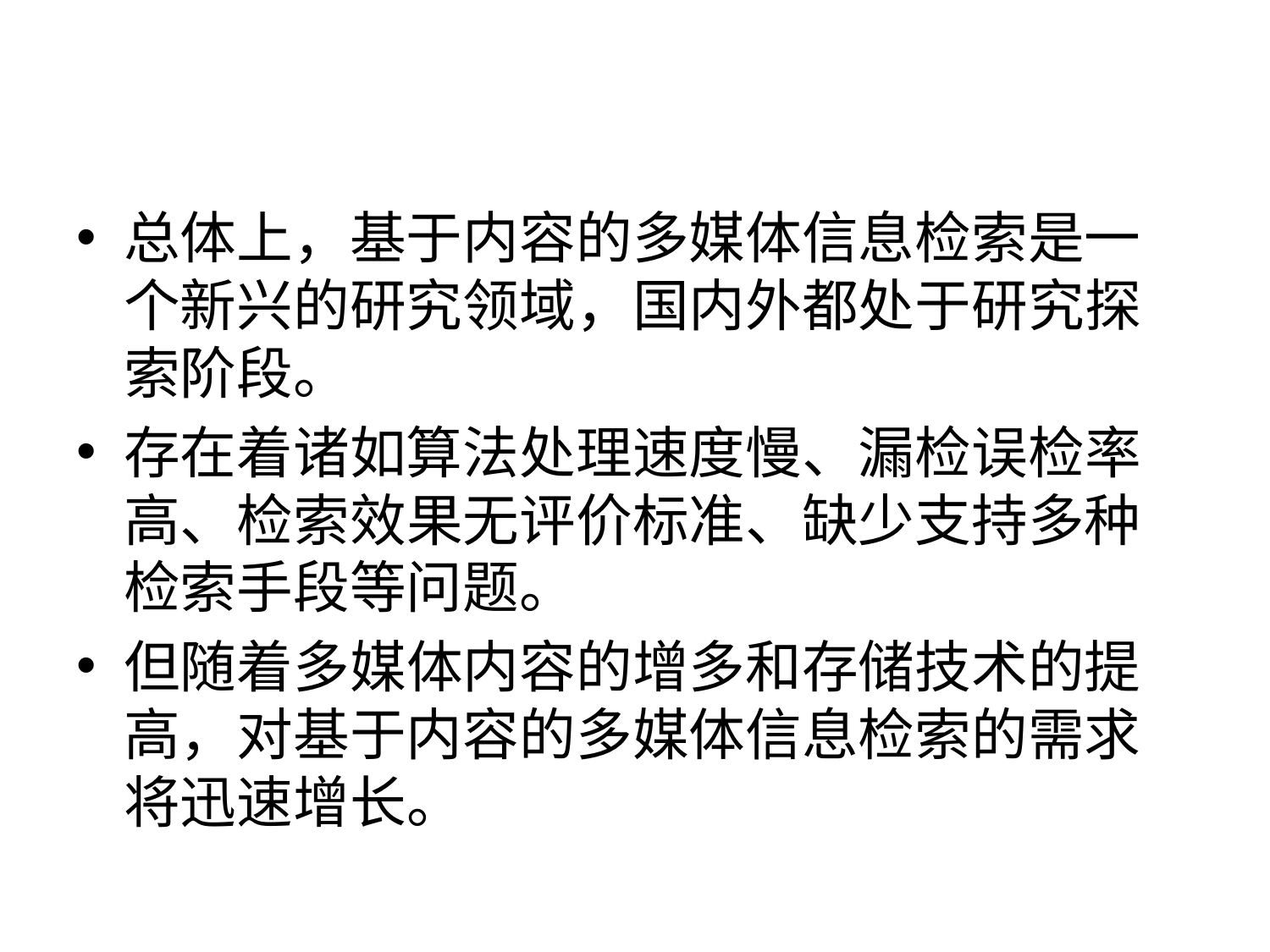

#
总体上，基于内容的多媒体信息检索是一个新兴的研究领域，国内外都处于研究探索阶段。
存在着诸如算法处理速度慢、漏检误检率高、检索效果无评价标准、缺少支持多种检索手段等问题。
但随着多媒体内容的增多和存储技术的提高，对基于内容的多媒体信息检索的需求将迅速增长。